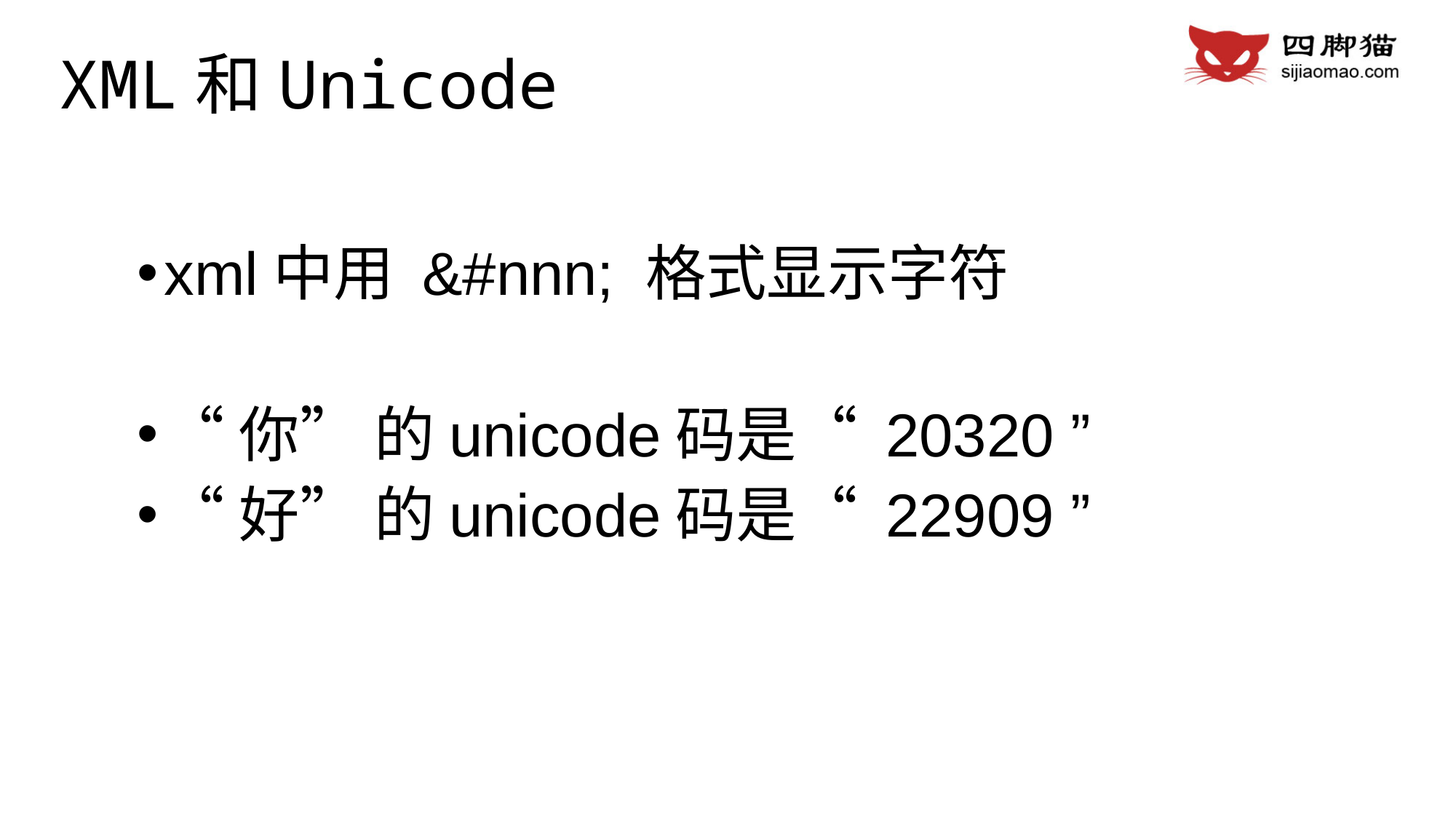

# XML和Unicode
xml中用 &#nnn; 格式显示字符

“你” 的unicode码是“ 20320 ”
“好” 的unicode码是“ 22909 ”